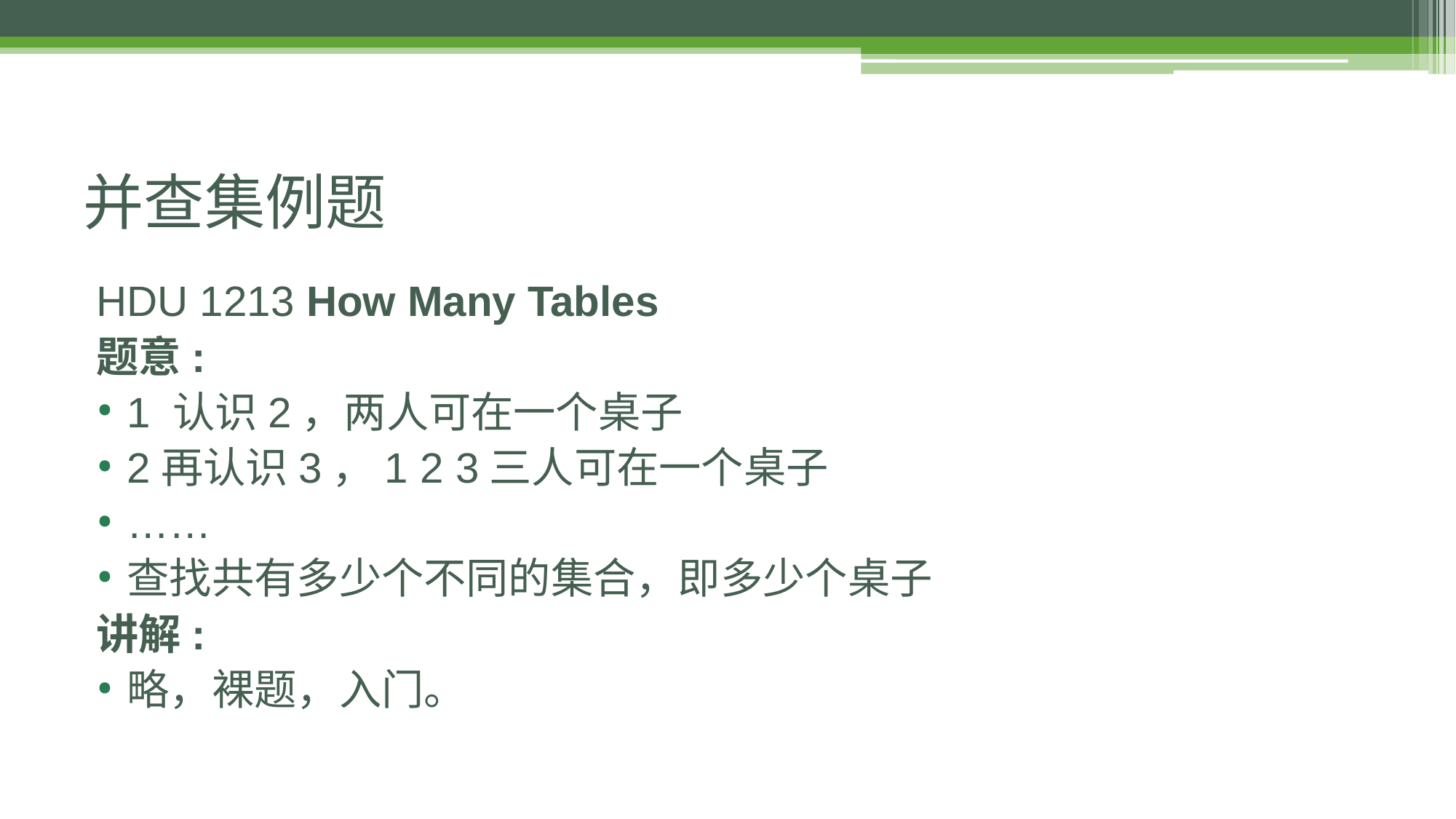

# 并查集例题
HDU 1213 How Many Tables
题意:
1 认识2，两人可在一个桌子
2再认识3，1 2 3三人可在一个桌子
……
查找共有多少个不同的集合，即多少个桌子
讲解:
略，裸题，入门。